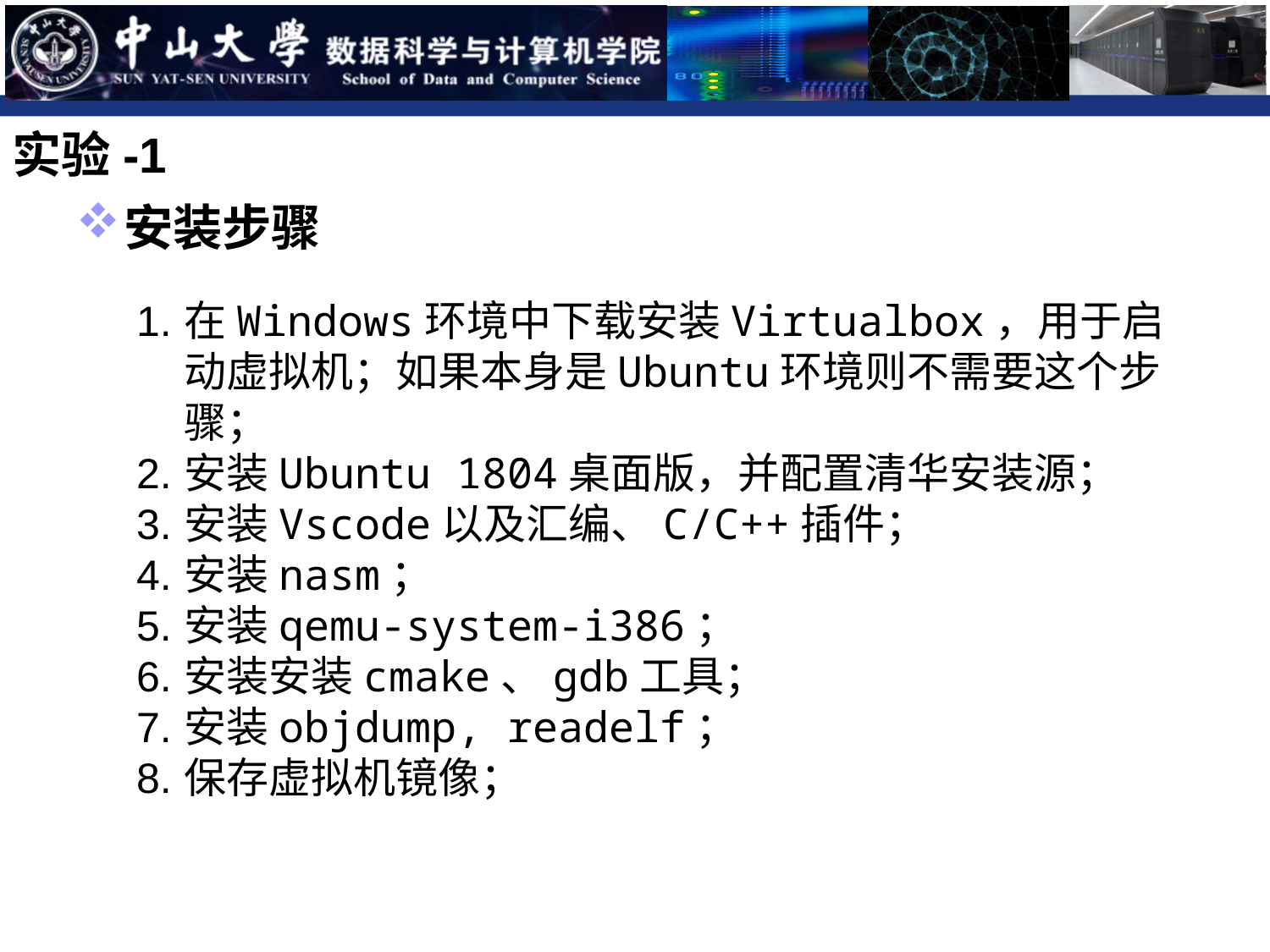

实验-1
安装步骤
在Windows环境中下载安装Virtualbox，用于启动虚拟机；如果本身是Ubuntu环境则不需要这个步骤；
安装Ubuntu 1804桌面版，并配置清华安装源；
安装Vscode以及汇编、C/C++插件；
安装nasm；
安装qemu-system-i386；
安装安装cmake、gdb工具；
安装objdump, readelf；
保存虚拟机镜像；
28